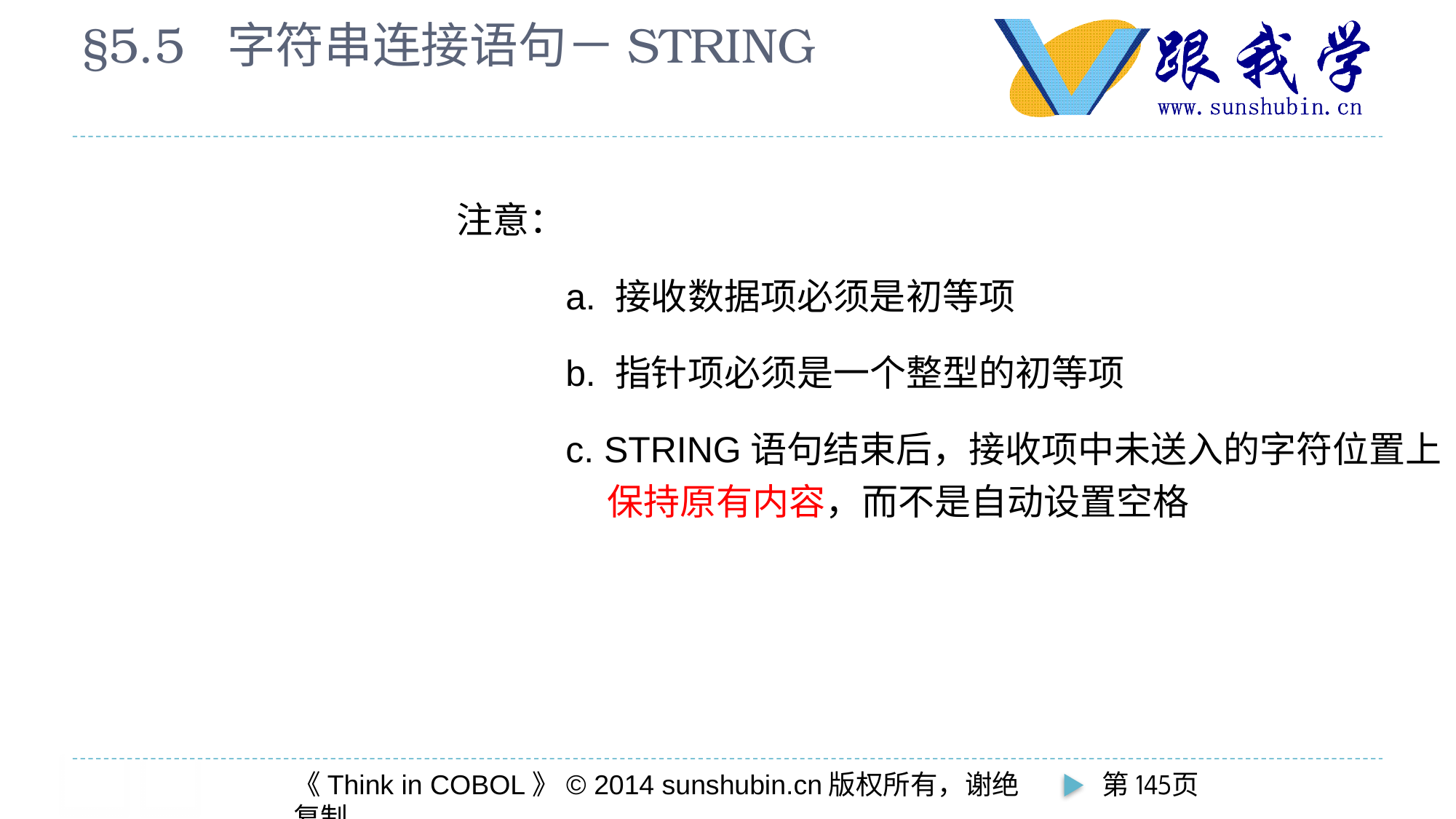

# §5.5  字符串连接语句－STRING
注意：

	a. 接收数据项必须是初等项

	b. 指针项必须是一个整型的初等项

	c. STRING语句结束后，接收项中未送入的字符位置上
	    保持原有内容，而不是自动设置空格